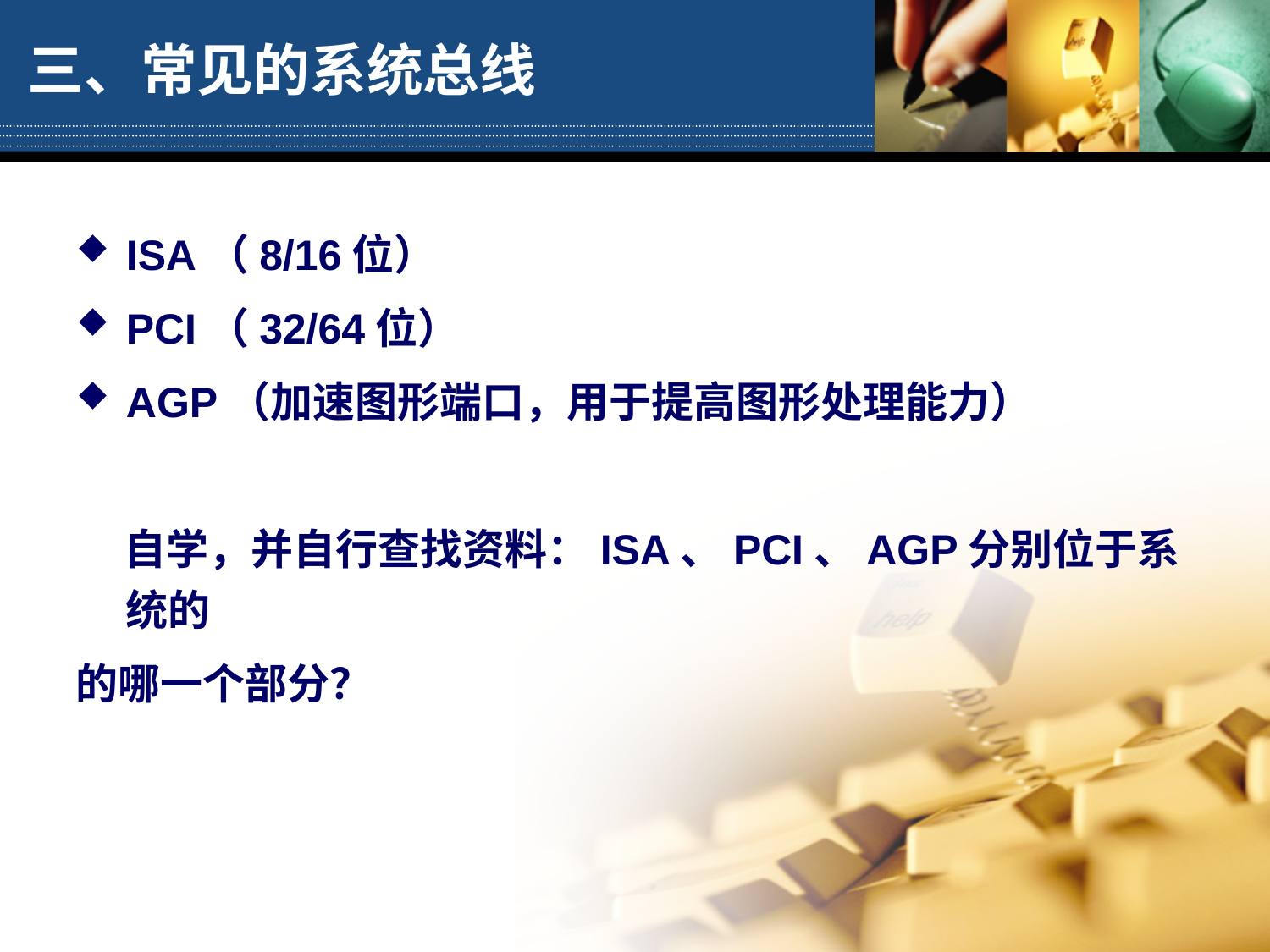

# 三、常见的系统总线
ISA（8/16位）
PCI（32/64位）
AGP（加速图形端口，用于提高图形处理能力）

    自学，并自行查找资料：ISA、PCI、AGP分别位于系统的
的哪一个部分？